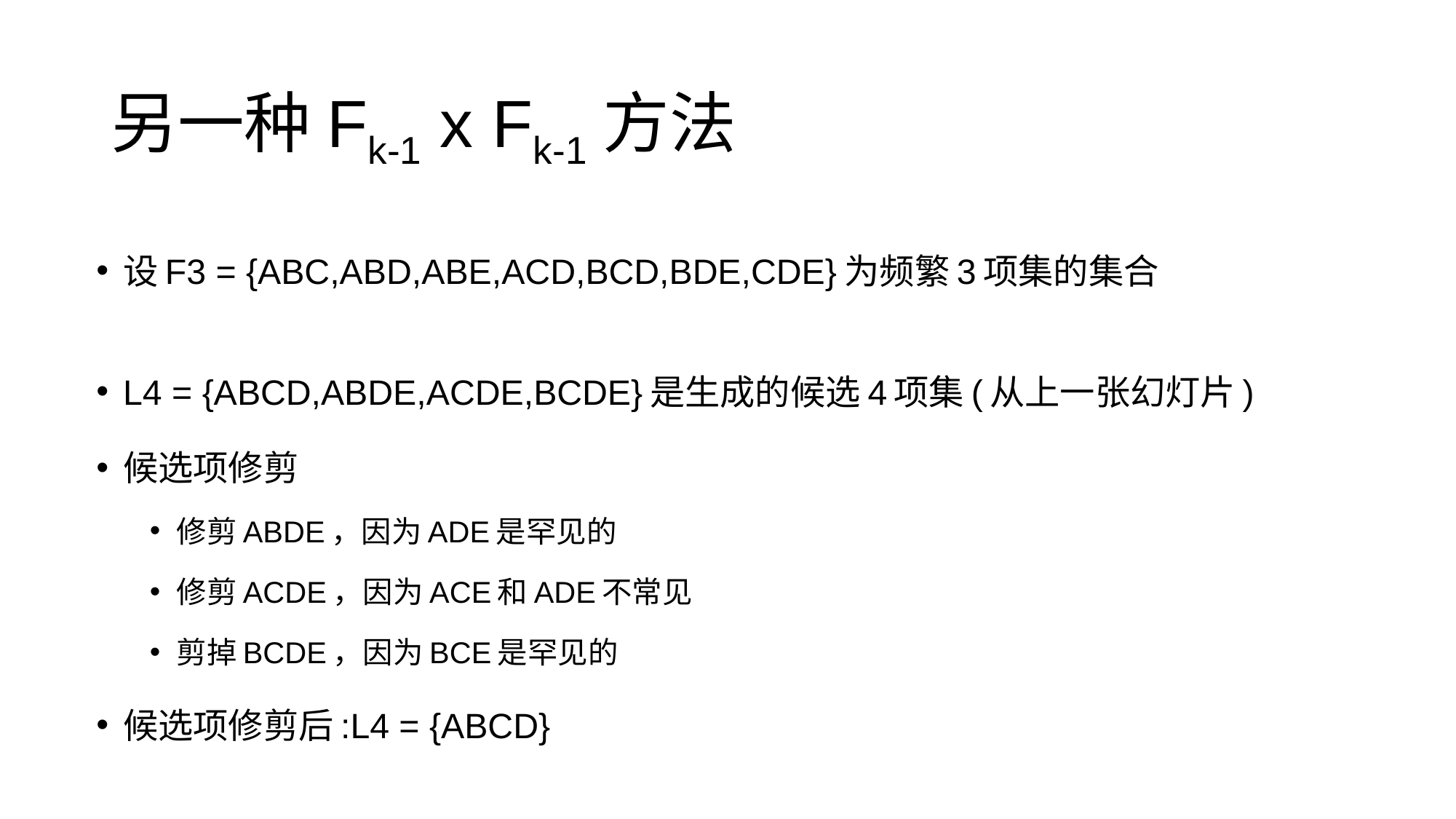

# 另一种Fk-1 x Fk-1方法
设F3 = {ABC,ABD,ABE,ACD,BCD,BDE,CDE}为频繁3项集的集合

L4 = {ABCD,ABDE,ACDE,BCDE}是生成的候选4项集(从上一张幻灯片)
候选项修剪
修剪ABDE，因为ADE是罕见的
修剪ACDE，因为ACE和ADE不常见
剪掉BCDE，因为BCE是罕见的
候选项修剪后:L4 = {ABCD}